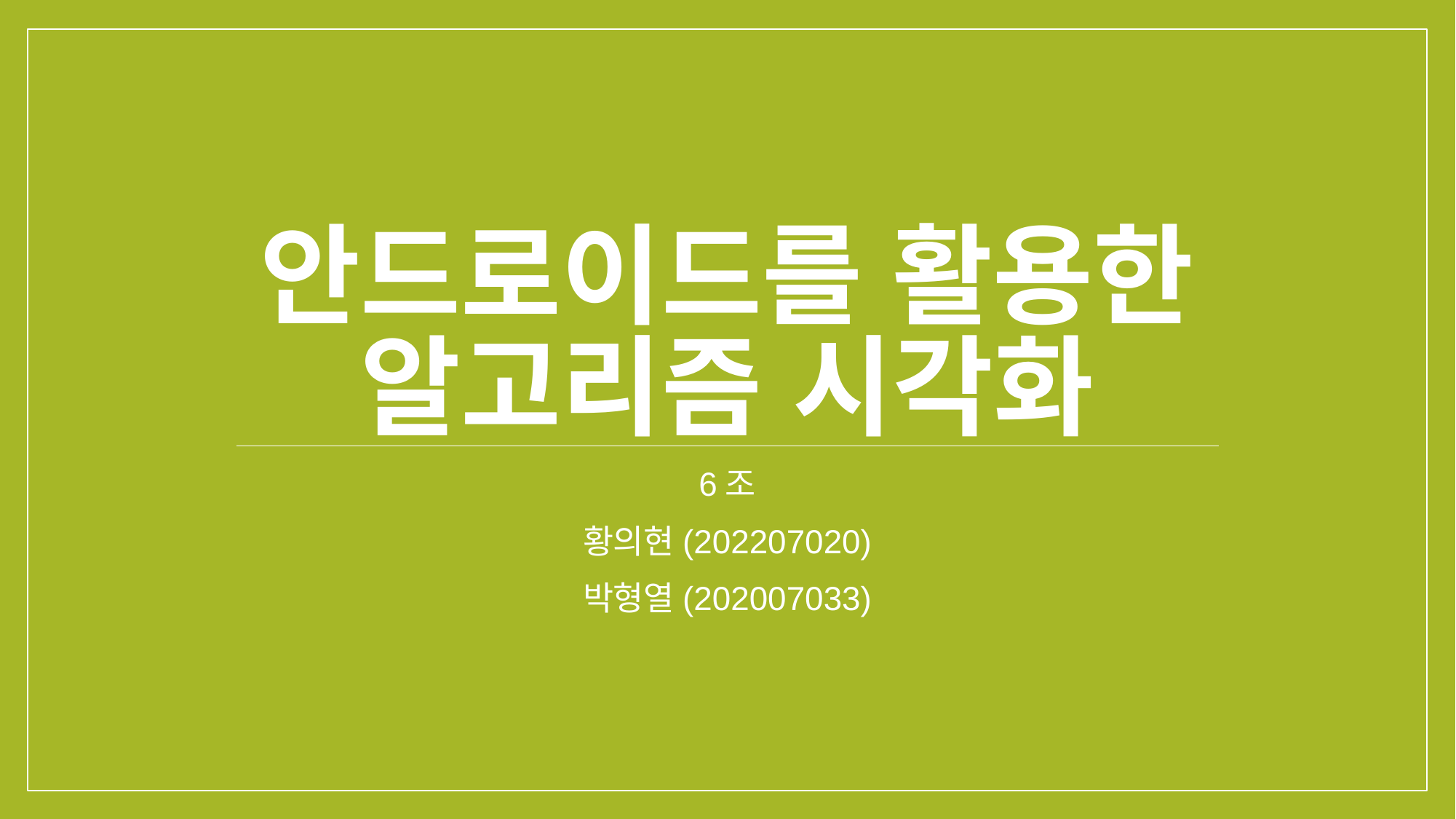

# 안드로이드를 활용한 알고리즘 시각화
6조
황의현(202207020)
박형열(202007033)